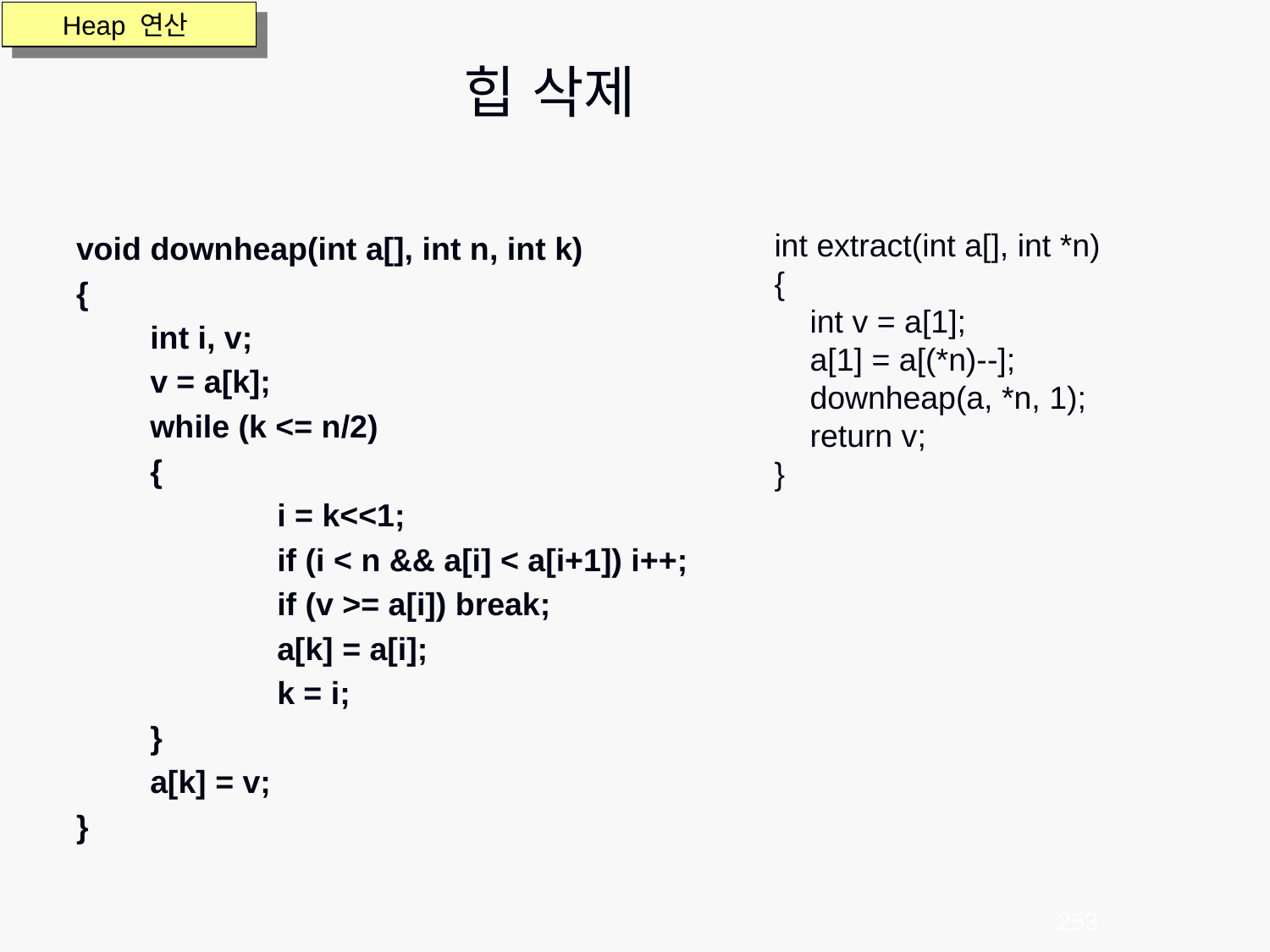

힙 삭제
void downheap(int a[], int n, int k)
{
	int i, v;
	v = a[k];
	while (k <= n/2)
	{
		i = k<<1;
		if (i < n && a[i] < a[i+1]) i++;
		if (v >= a[i]) break;
		a[k] = a[i];
		k = i;
	}
	a[k] = v;
}

Heap 연산
int extract(int a[], int *n)
{
    int v = a[1];
    a[1] = a[(*n)--];
    downheap(a, *n, 1);
    return v;
}

253